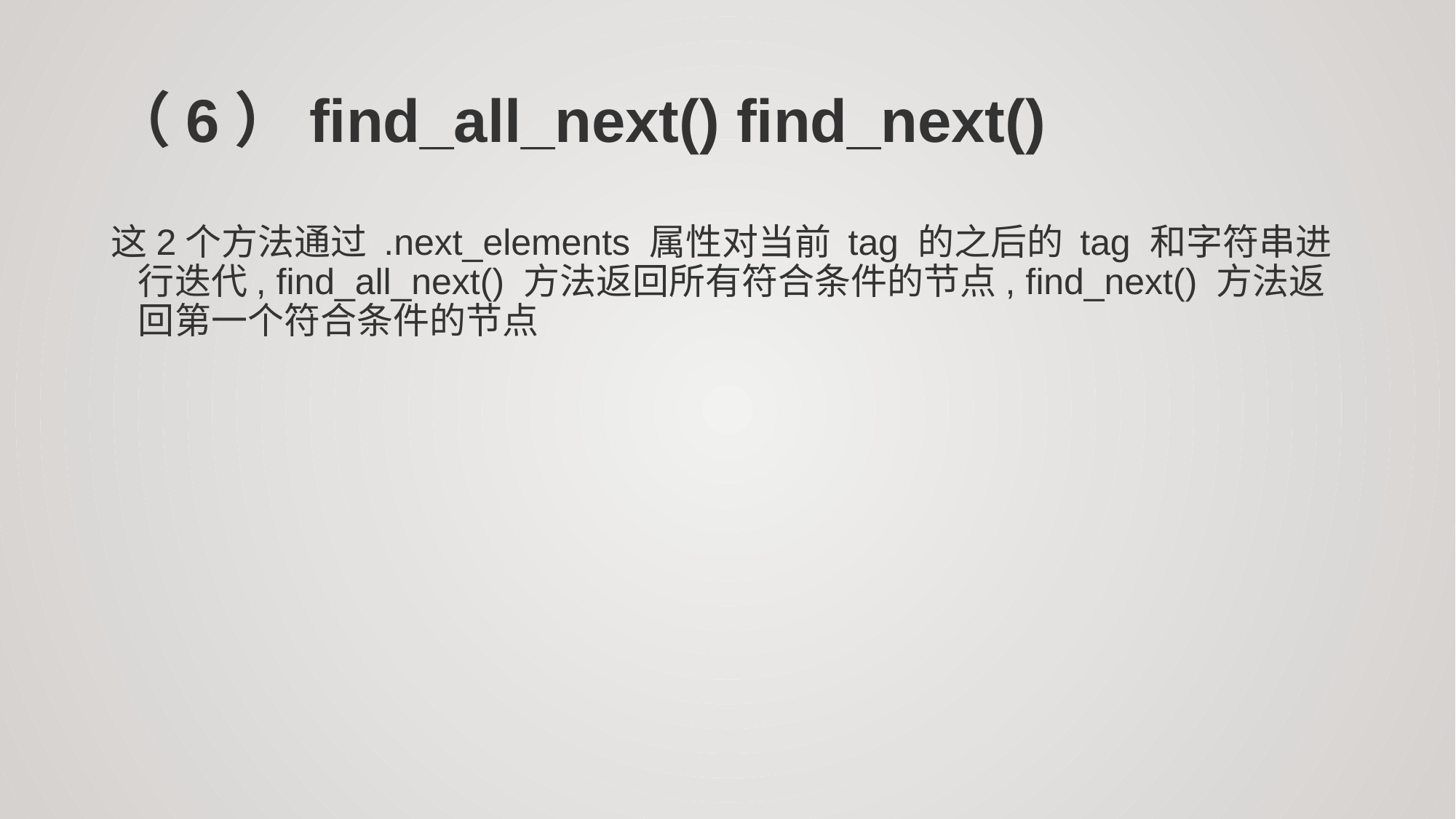

# （6）find_all_next() find_next()
这2个方法通过 .next_elements 属性对当前 tag 的之后的 tag 和字符串进行迭代, find_all_next() 方法返回所有符合条件的节点, find_next() 方法返回第一个符合条件的节点